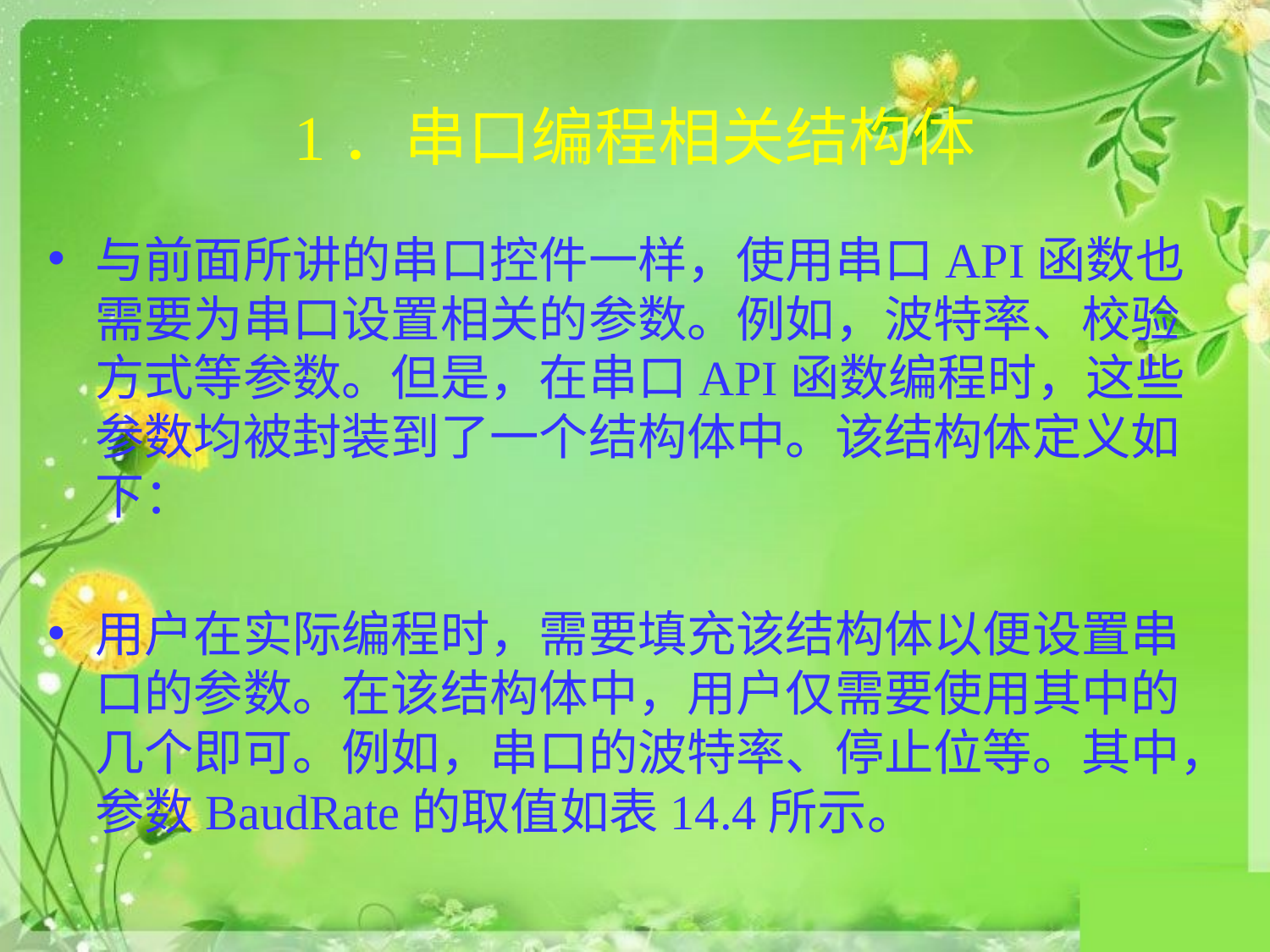

# 1．串口编程相关结构体
与前面所讲的串口控件一样，使用串口API函数也需要为串口设置相关的参数。例如，波特率、校验方式等参数。但是，在串口API函数编程时，这些参数均被封装到了一个结构体中。该结构体定义如下：

用户在实际编程时，需要填充该结构体以便设置串口的参数。在该结构体中，用户仅需要使用其中的几个即可。例如，串口的波特率、停止位等。其中，参数BaudRate的取值如表14.4所示。